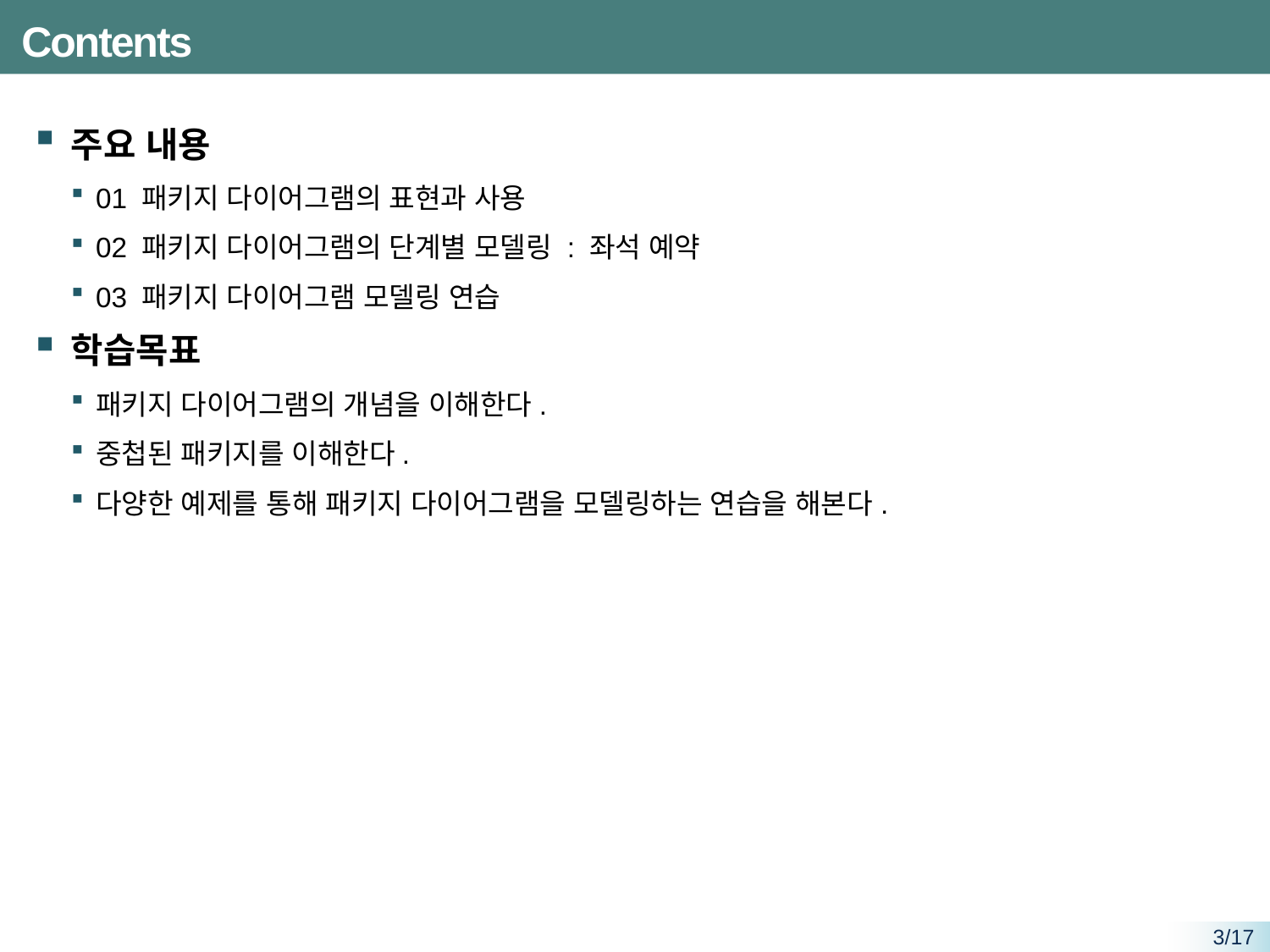

# Contents
주요 내용
01 패키지 다이어그램의 표현과 사용
02 패키지 다이어그램의 단계별 모델링 : 좌석 예약
03 패키지 다이어그램 모델링 연습
학습목표
패키지 다이어그램의 개념을 이해한다.
중첩된 패키지를 이해한다.
다양한 예제를 통해 패키지 다이어그램을 모델링하는 연습을 해본다.